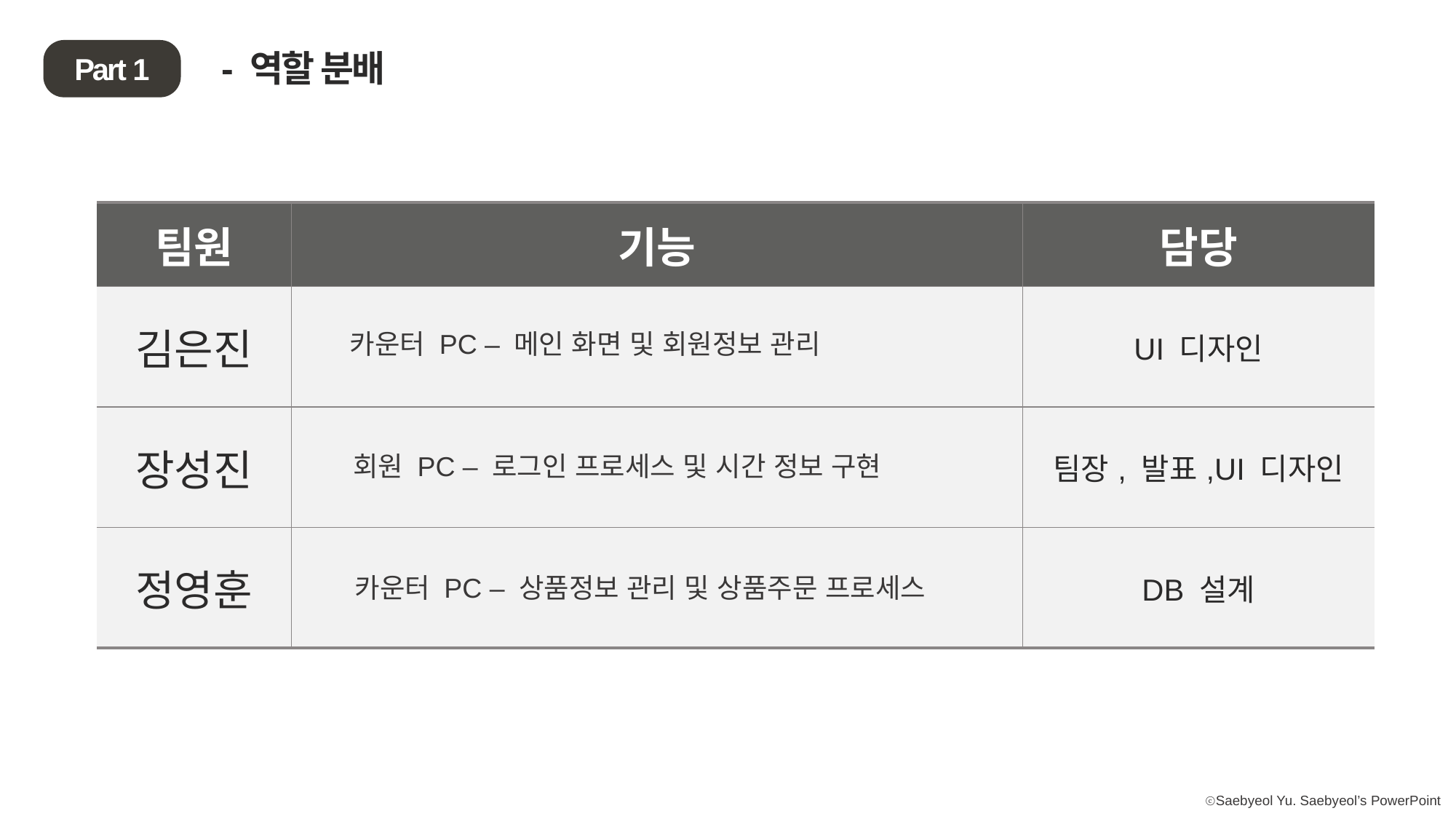

- 역할 분배
Part 1
| 팀원 | 기능 | 담당 |
| --- | --- | --- |
| 김은진 |  | UI 디자인 |
| 장성진 |  | 팀장, 발표,UI 디자인 |
| 정영훈 |  | DB 설계 |
카운터 PC – 메인 화면 및 회원정보 관리
회원 PC – 로그인 프로세스 및 시간 정보 구현
카운터 PC – 상품정보 관리 및 상품주문 프로세스